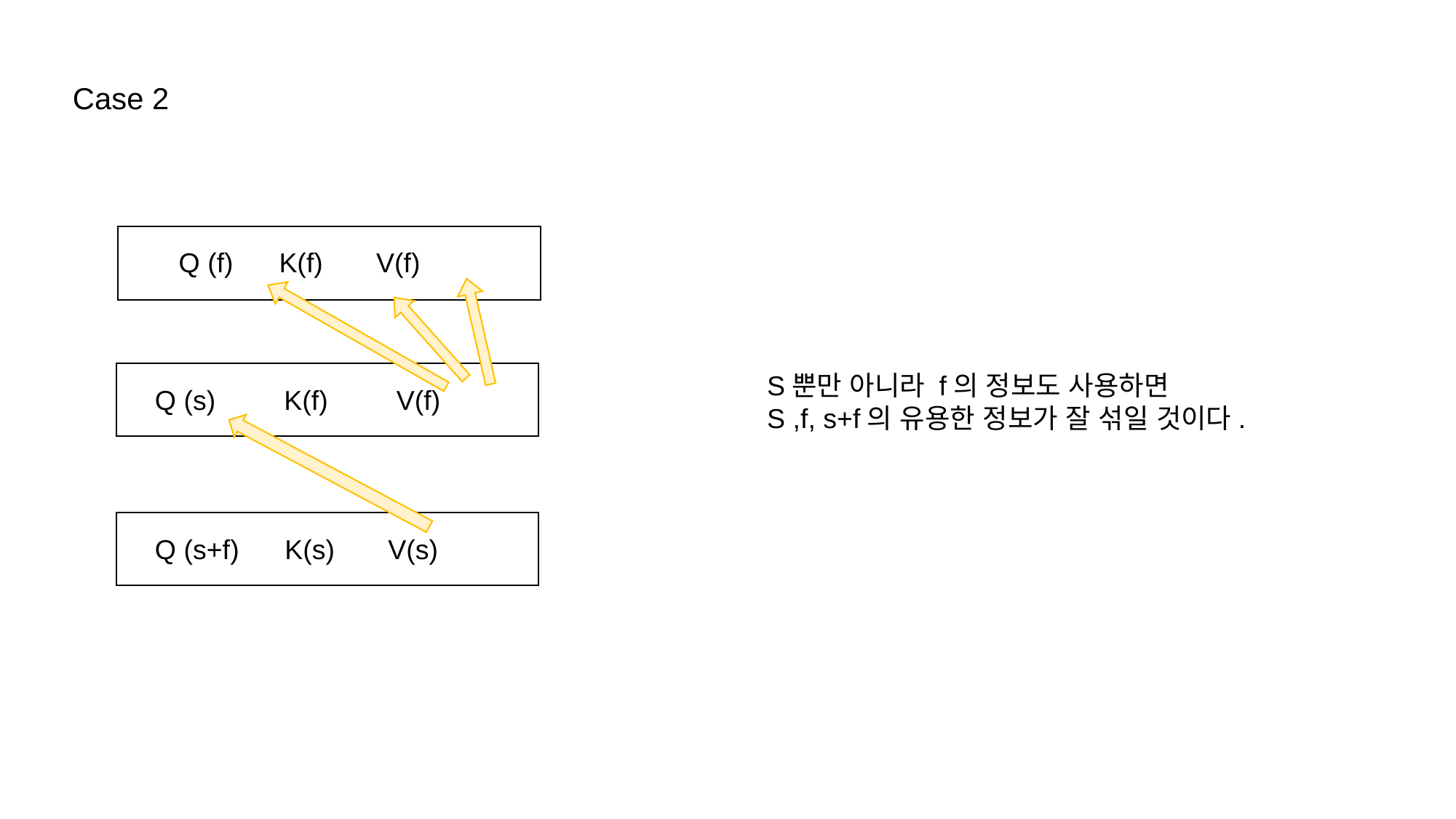

Case 2

Q (f)      K(f)       V(f)

S뿐만 아니라 f의 정보도 사용하면
S ,f, s+f의 유용한 정보가 잘 섞일 것이다.
Q (s)         K(f)         V(f)

Q (s+f)      K(s)       V(s)